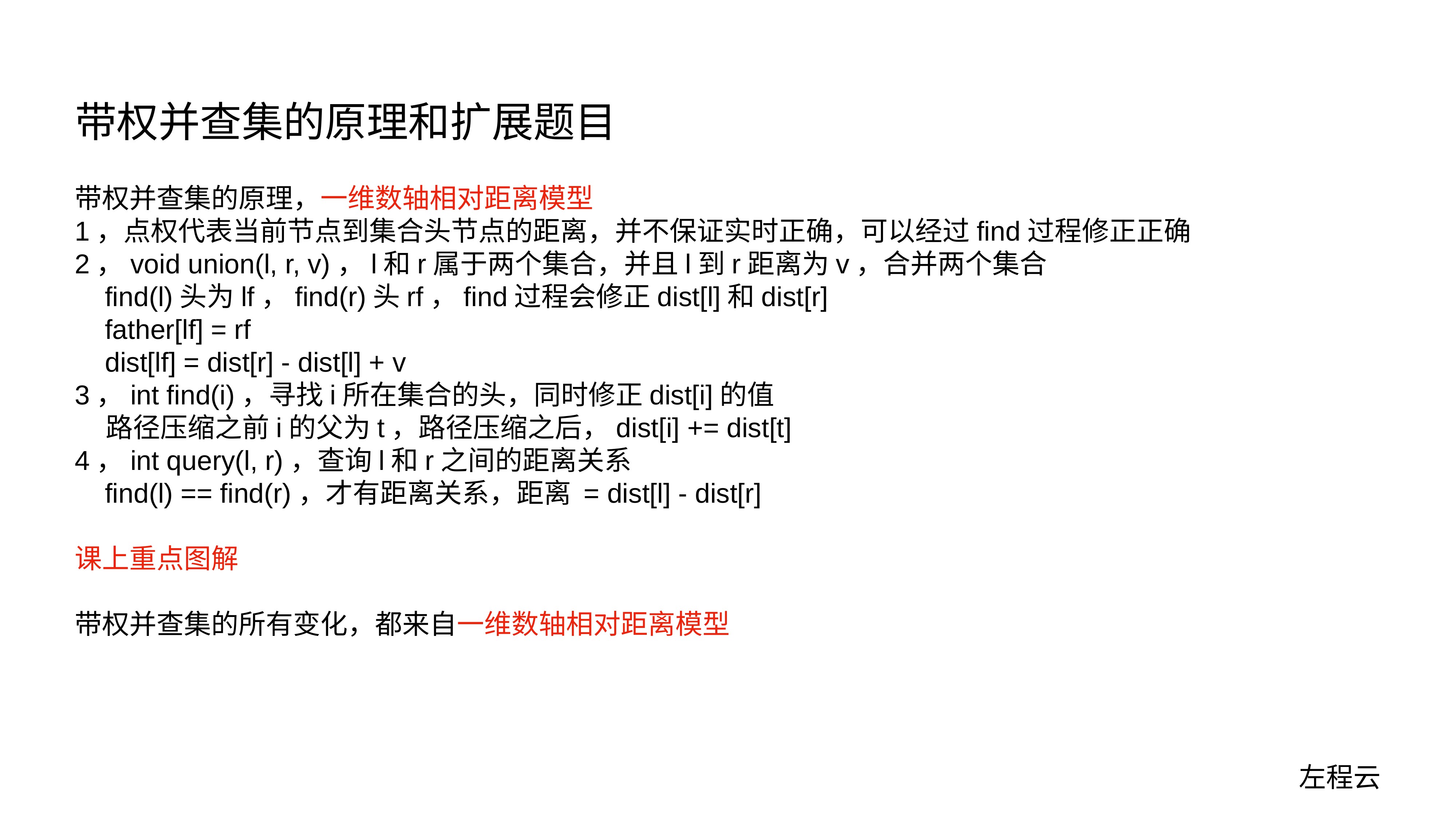

# 带权并查集的原理和扩展题目
带权并查集的原理，一维数轴相对距离模型
1，点权代表当前节点到集合头节点的距离，并不保证实时正确，可以经过find过程修正正确
2，void union(l, r, v)，l和r属于两个集合，并且l到r距离为v，合并两个集合
    find(l)头为lf，find(r)头rf，find过程会修正dist[l]和dist[r]
    father[lf] = rf
    dist[lf] = dist[r] - dist[l] + v
3，int find(i)，寻找i所在集合的头，同时修正dist[i]的值
    路径压缩之前i的父为t，路径压缩之后，dist[i] += dist[t]
4，int query(l, r)，查询l和r之间的距离关系
    find(l) == find(r)，才有距离关系，距离 = dist[l] - dist[r]

课上重点图解

带权并查集的所有变化，都来自一维数轴相对距离模型
左程云